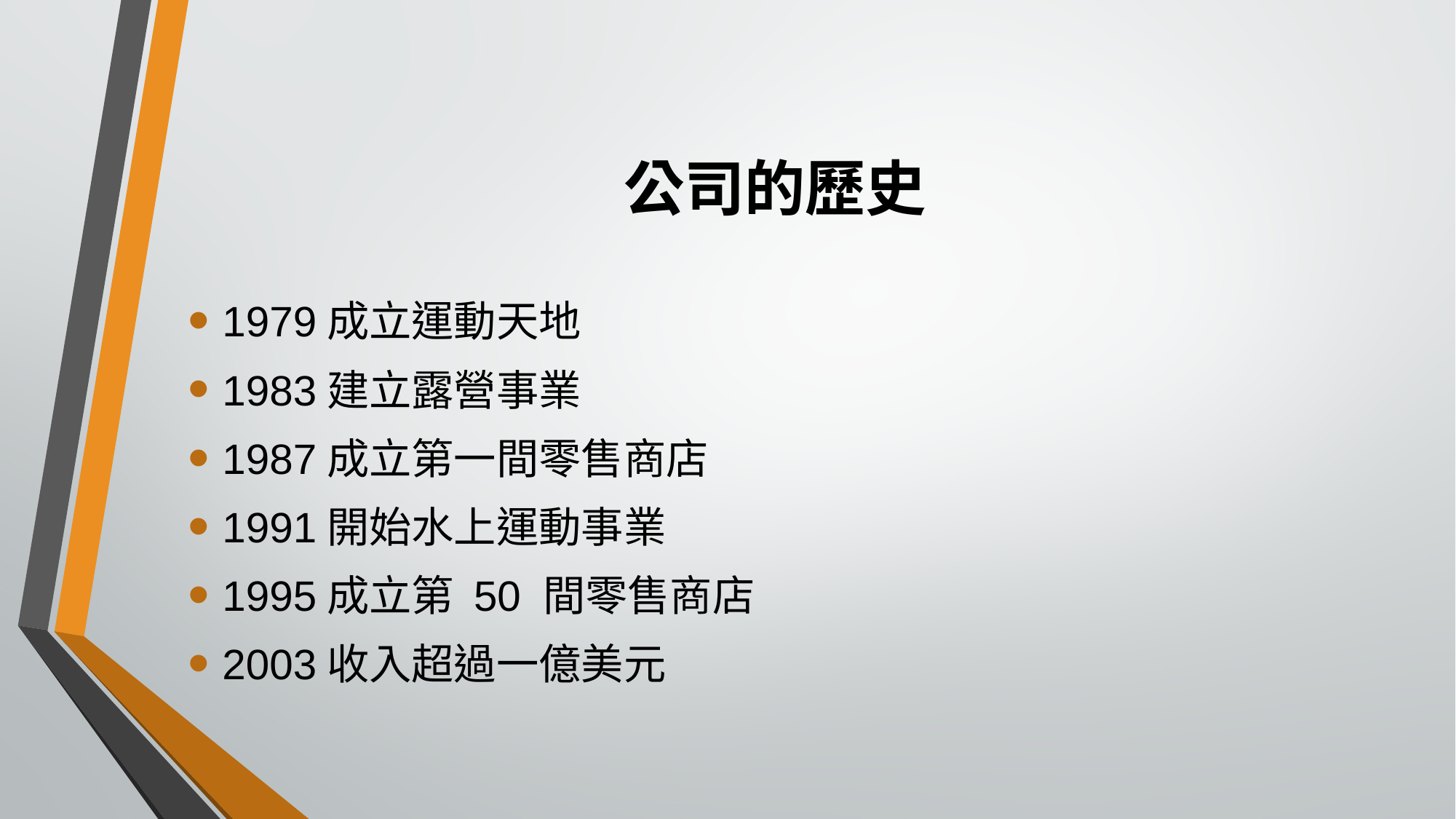

# 公司的歷史
1979成立運動天地
1983建立露營事業
1987成立第一間零售商店
1991開始水上運動事業
1995成立第 50 間零售商店
2003收入超過一億美元